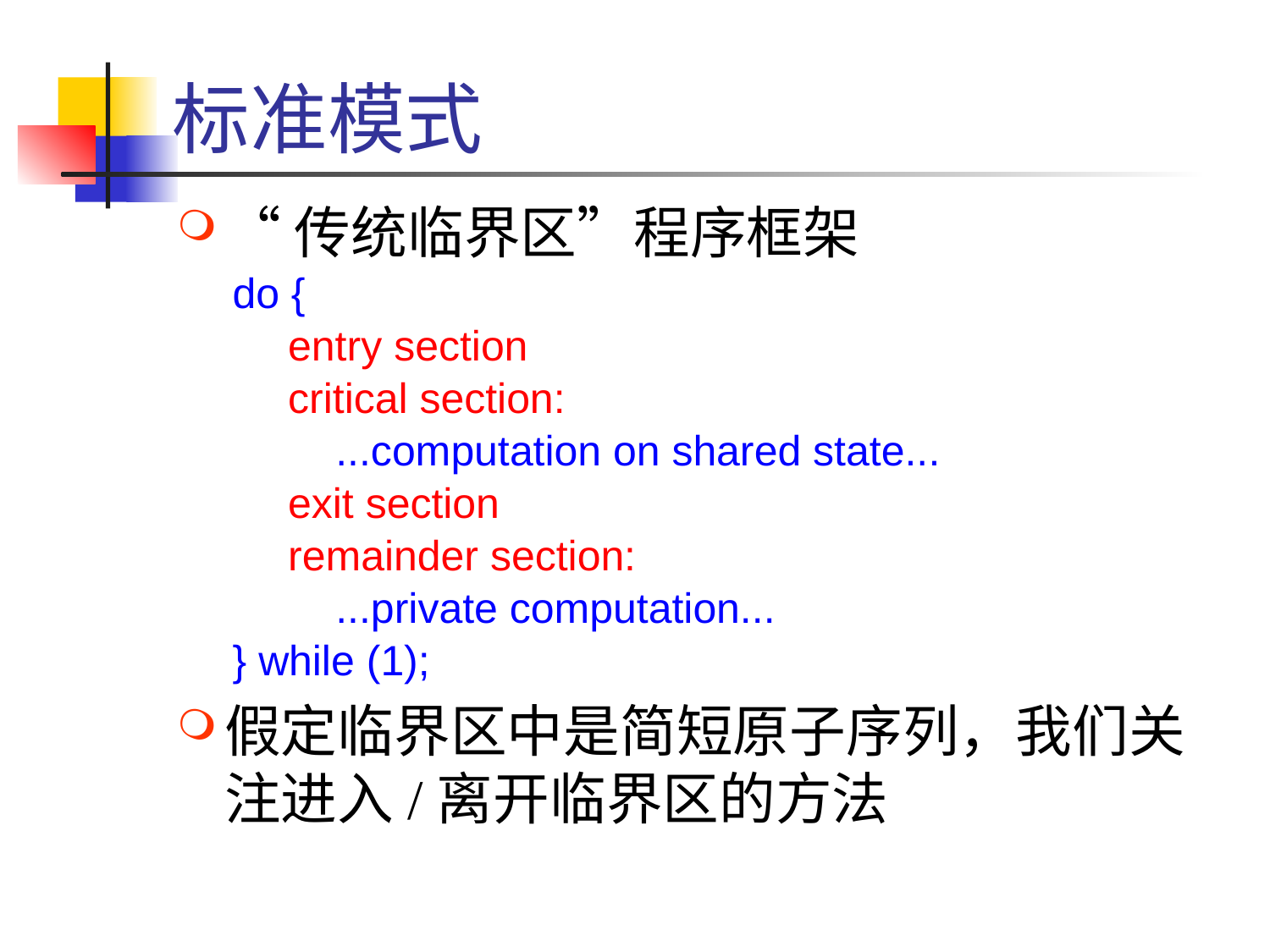

# 标准模式
“传统临界区”程序框架
do {
entry section
critical section:
    ...computation on shared state...
exit section
remainder section:
    ...private computation...
} while (1);
假定临界区中是简短原子序列，我们关注进入/离开临界区的方法